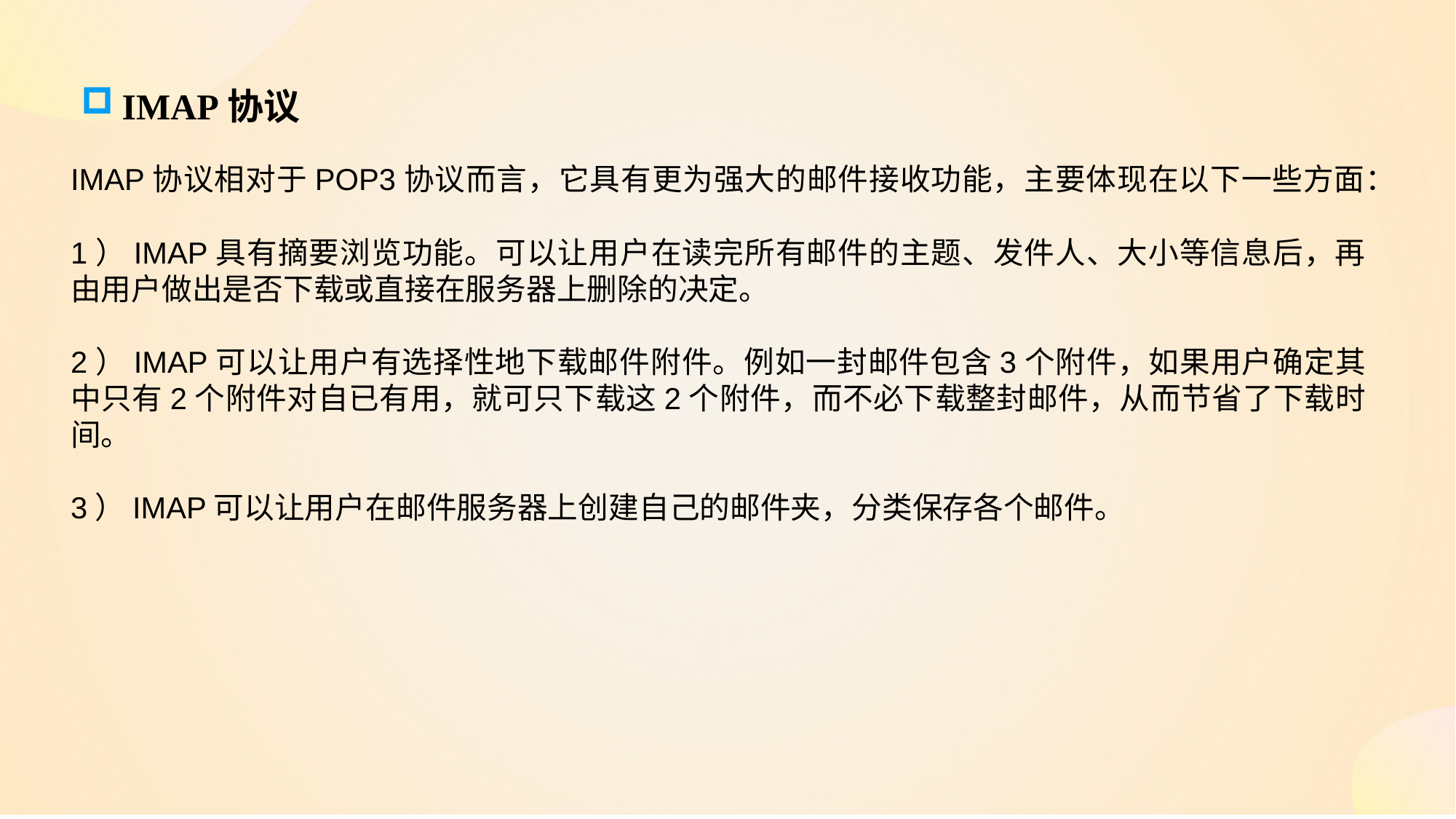

IMAP协议
IMAP协议相对于POP3协议而言，它具有更为强大的邮件接收功能，主要体现在以下一些方面：

1）IMAP具有摘要浏览功能。可以让用户在读完所有邮件的主题、发件人、大小等信息后，再由用户做出是否下载或直接在服务器上删除的决定。

2）IMAP可以让用户有选择性地下载邮件附件。例如一封邮件包含3个附件，如果用户确定其中只有2个附件对自已有用，就可只下载这2个附件，而不必下载整封邮件，从而节省了下载时间。

3）IMAP可以让用户在邮件服务器上创建自己的邮件夹，分类保存各个邮件。